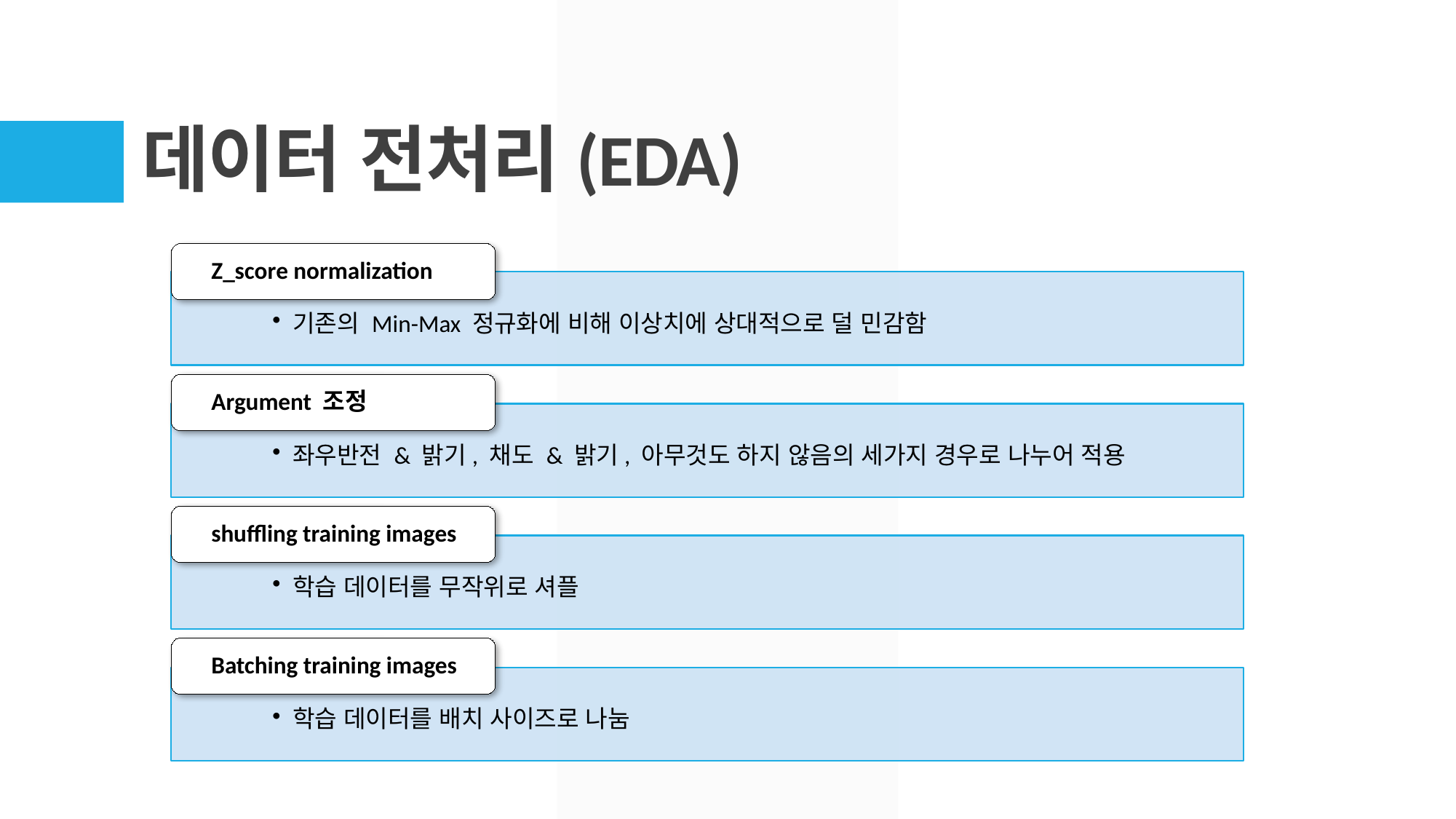

# 데이터 전처리(EDA)
기존의 Min-Max 정규화에 비해 이상치에 상대적으로 덜 민감함
Z_score normalization
좌우반전 & 밝기, 채도 & 밝기, 아무것도 하지 않음의 세가지 경우로 나누어 적용
Argument 조정
학습 데이터를 무작위로 셔플
shuffling training images
학습 데이터를 배치 사이즈로 나눔
Batching training images